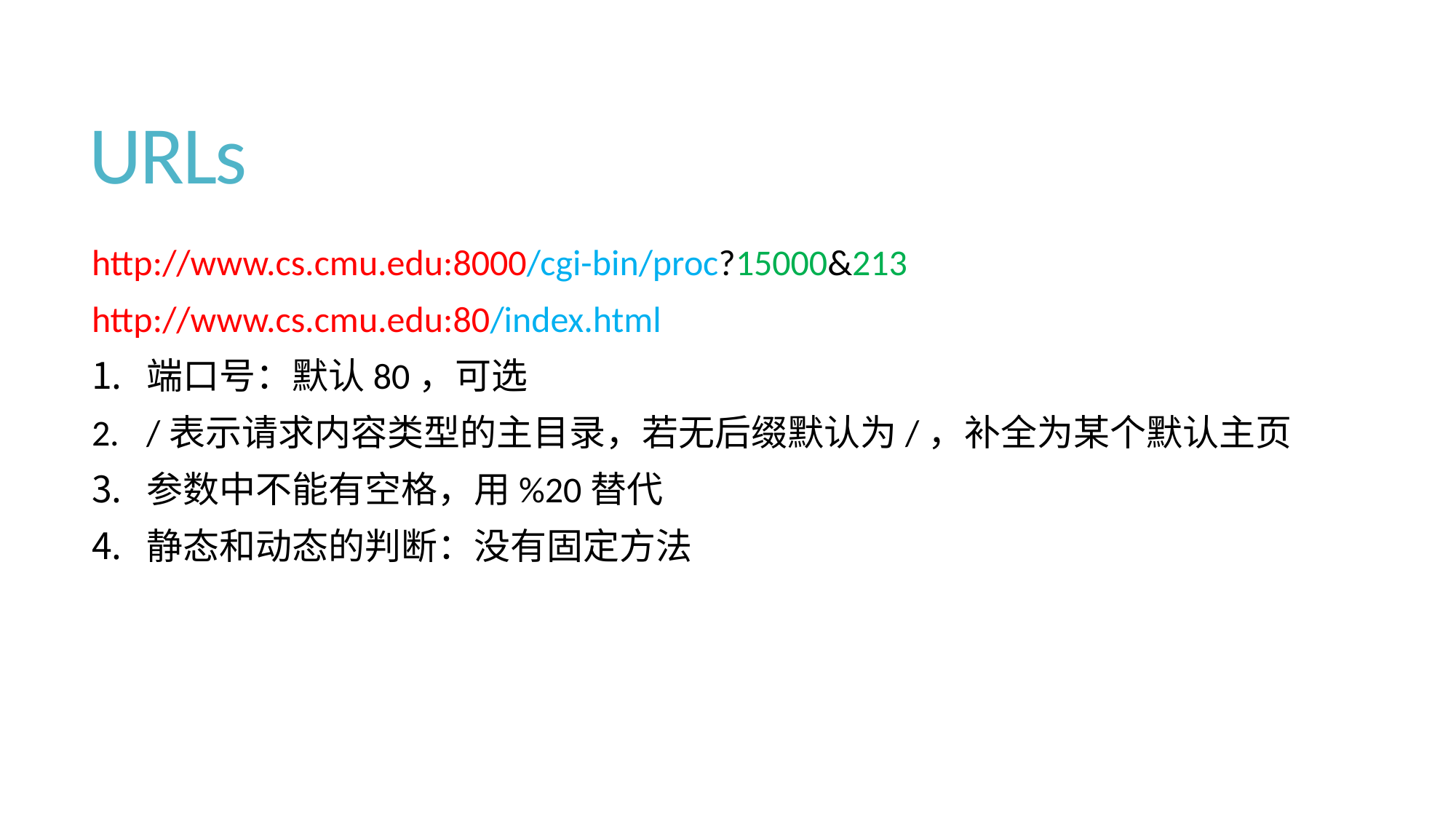

# URLs
http://www.cs.cmu.edu:8000/cgi-bin/proc?15000&213
http://www.cs.cmu.edu:80/index.html
端口号：默认80，可选
/表示请求内容类型的主目录，若无后缀默认为/，补全为某个默认主页
参数中不能有空格，用%20替代
静态和动态的判断：没有固定方法